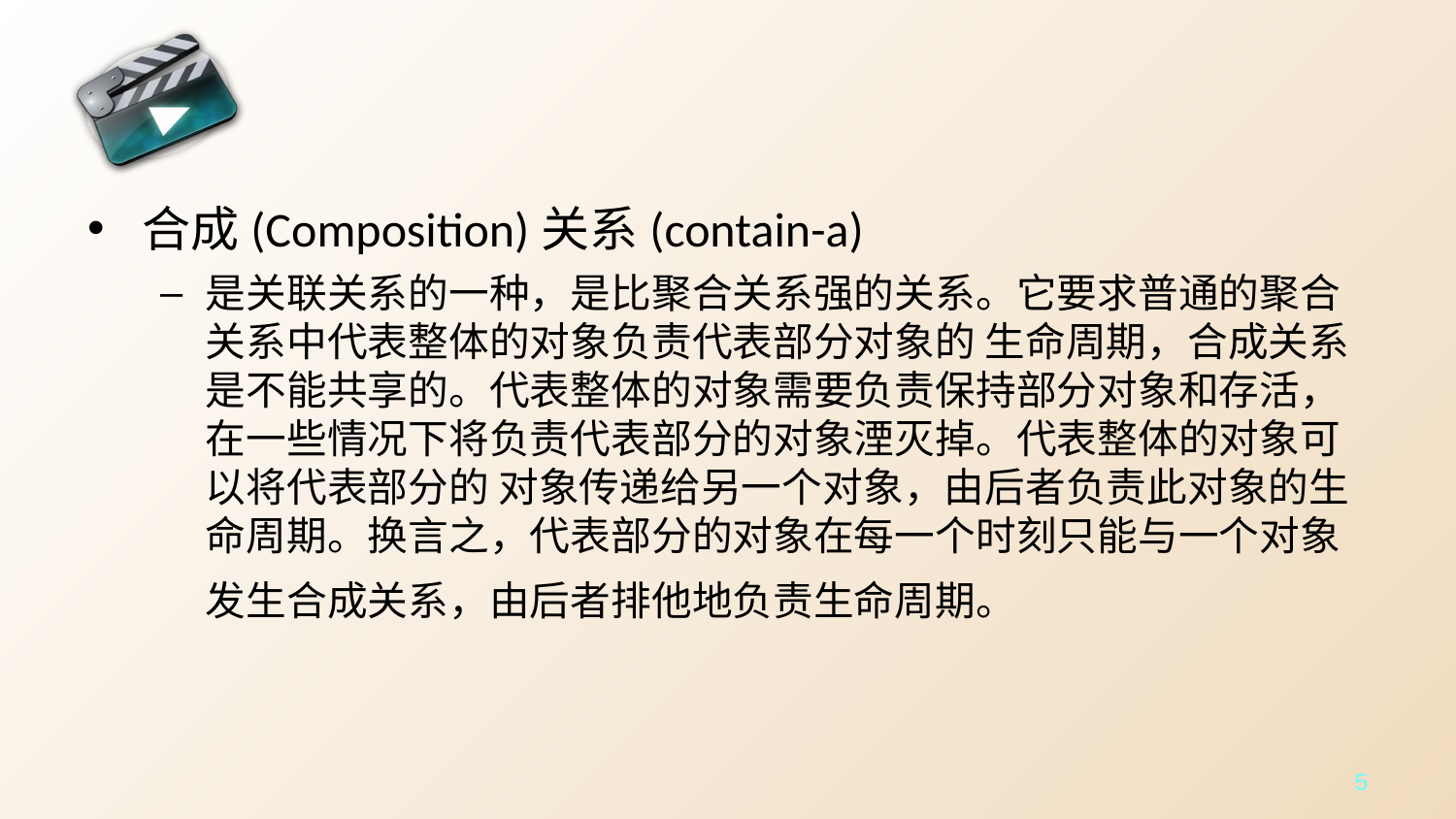

#
合成(Composition)关系(contain-a)
是关联关系的一种，是比聚合关系强的关系。它要求普通的聚合关系中代表整体的对象负责代表部分对象的 生命周期，合成关系是不能共享的。代表整体的对象需要负责保持部分对象和存活，在一些情况下将负责代表部分的对象湮灭掉。代表整体的对象可以将代表部分的 对象传递给另一个对象，由后者负责此对象的生命周期。换言之，代表部分的对象在每一个时刻只能与一个对象发生合成关系，由后者排他地负责生命周期。

5